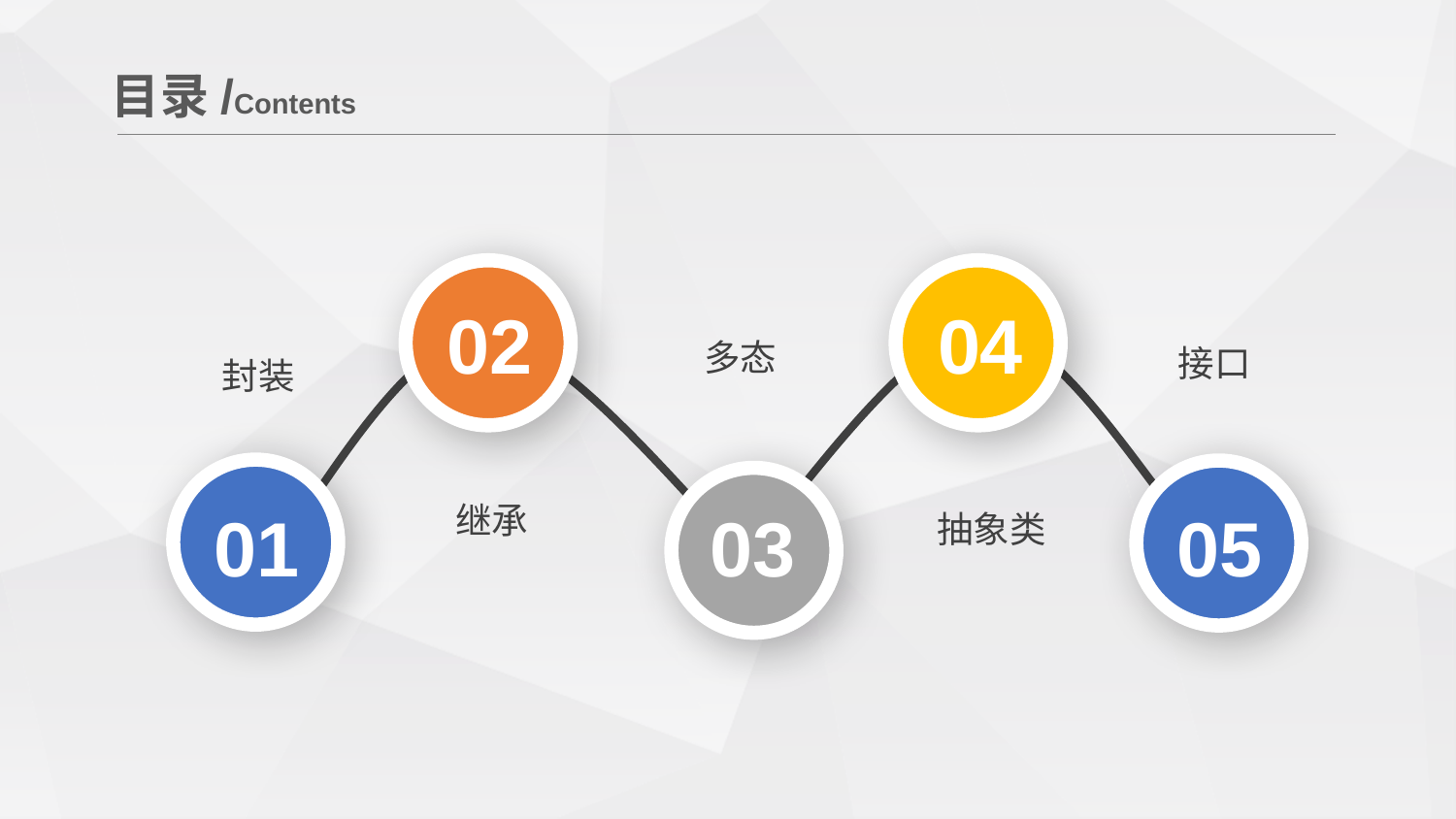

目录/Contents

02

04

多态
接口
封装

01

05

03
继承
抽象类